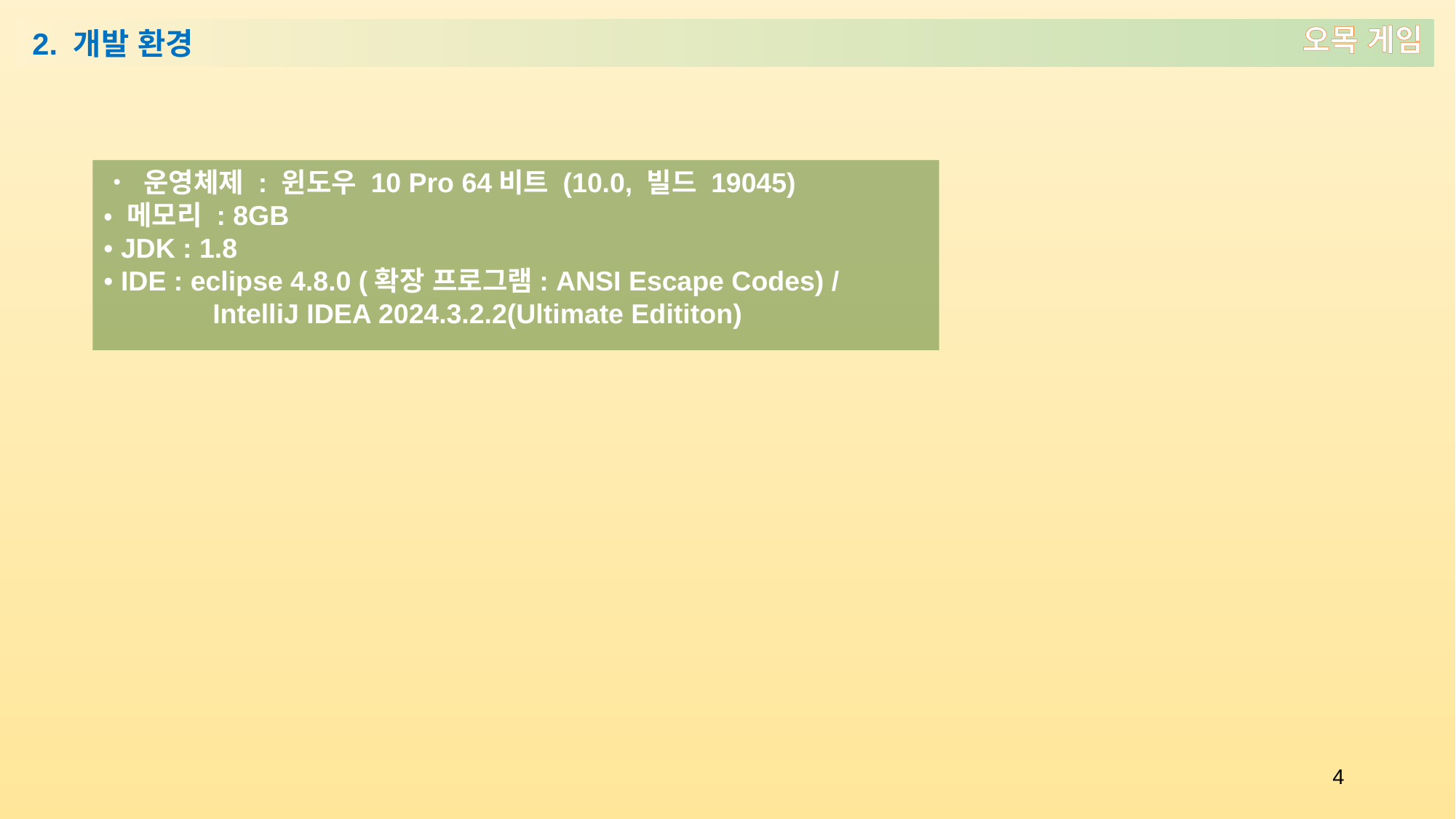

오목 게임
2. 개발 환경
• 운영체제 : 윈도우 10 Pro 64비트 (10.0, 빌드 19045)
• 메모리 : 8GB
• JDK : 1.8
• IDE : eclipse 4.8.0 (확장 프로그램: ANSI Escape Codes) /
 	IntelliJ IDEA 2024.3.2.2(Ultimate Edititon)

4